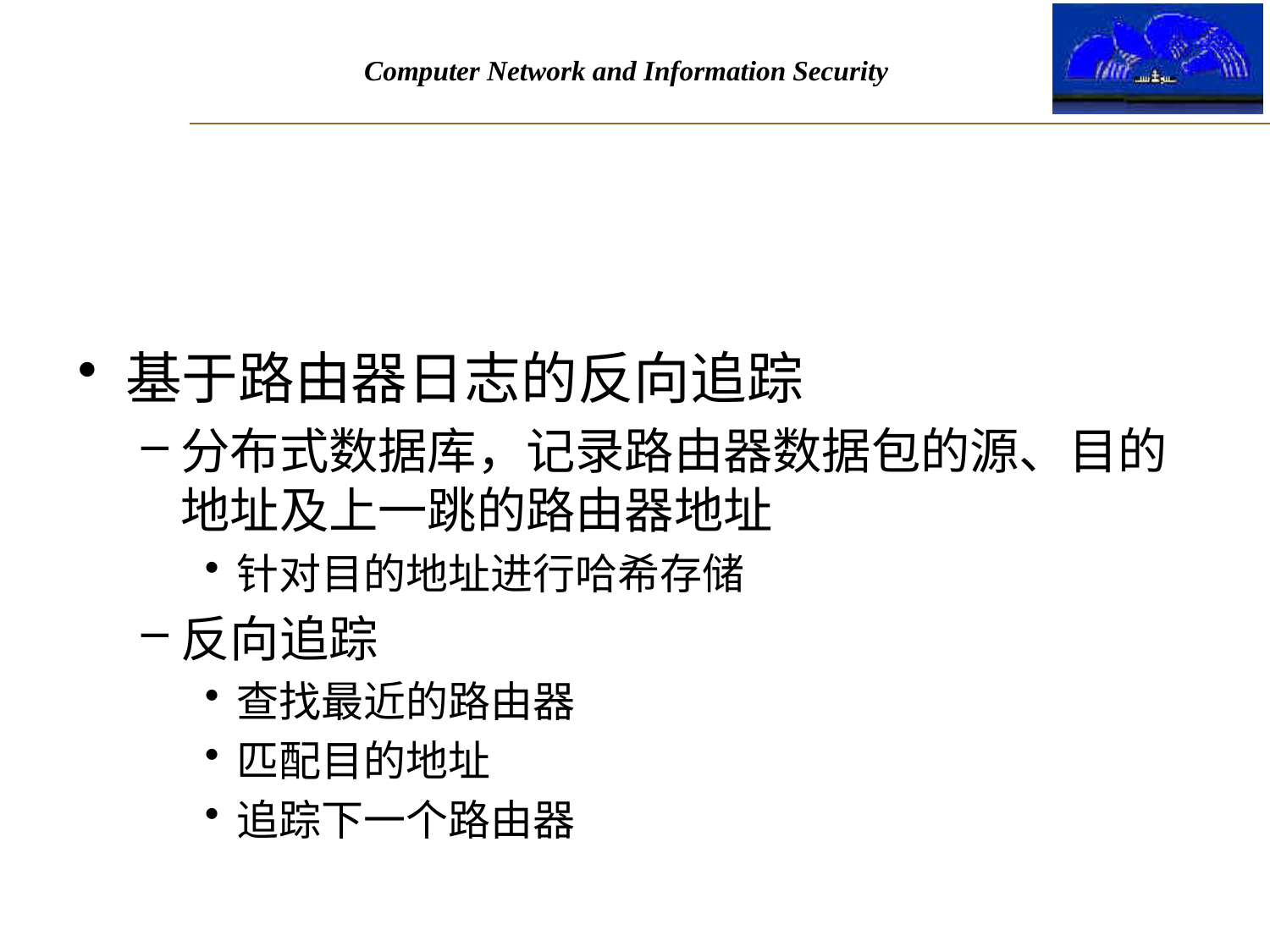

#
基于路由器日志的反向追踪
分布式数据库，记录路由器数据包的源、目的地址及上一跳的路由器地址
针对目的地址进行哈希存储
反向追踪
查找最近的路由器
匹配目的地址
追踪下一个路由器